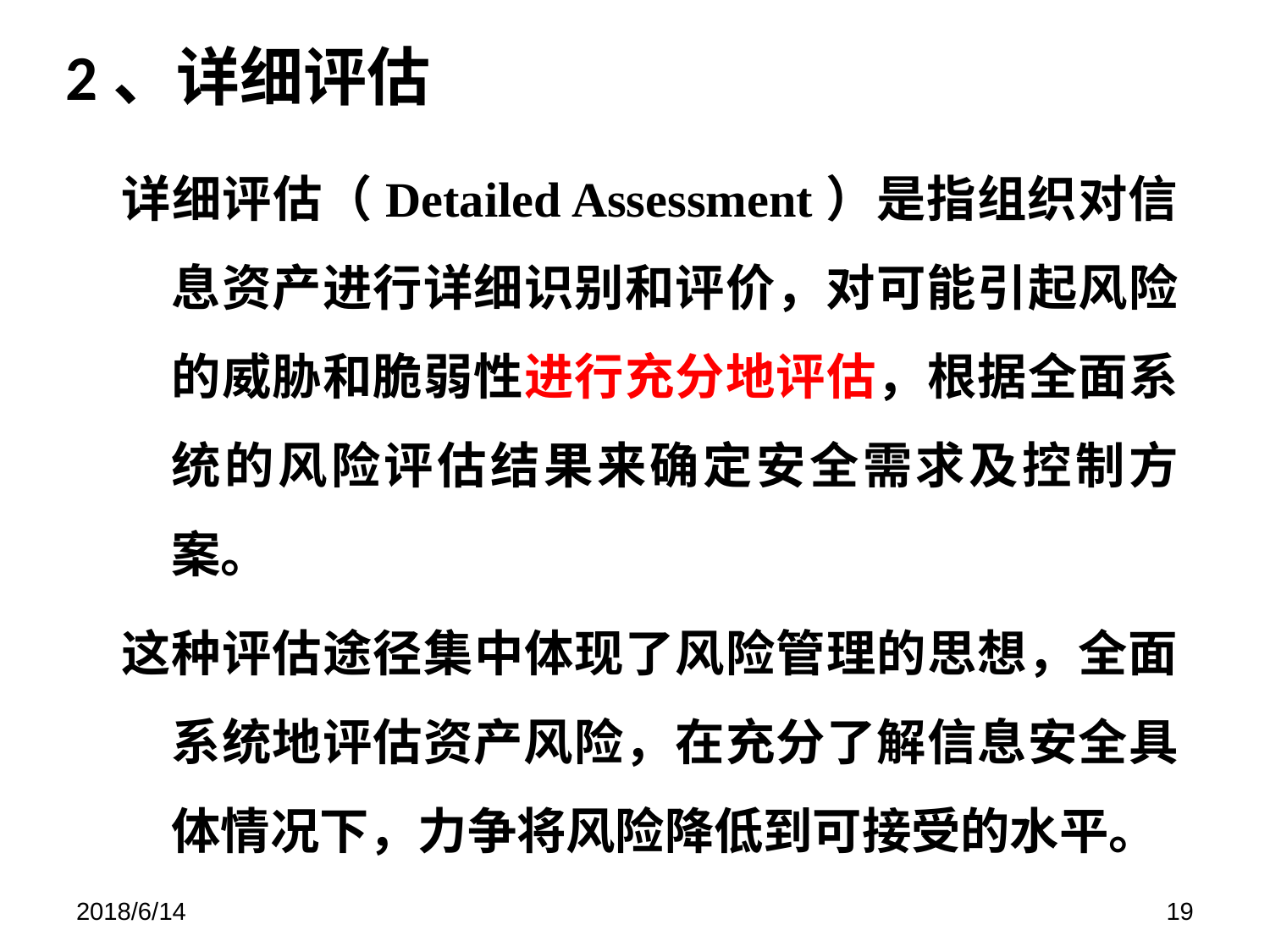

# 2、详细评估
详细评估（Detailed Assessment）是指组织对信息资产进行详细识别和评价，对可能引起风险的威胁和脆弱性进行充分地评估，根据全面系统的风险评估结果来确定安全需求及控制方案。
这种评估途径集中体现了风险管理的思想，全面系统地评估资产风险，在充分了解信息安全具体情况下，力争将风险降低到可接受的水平。
2018/6/14
19